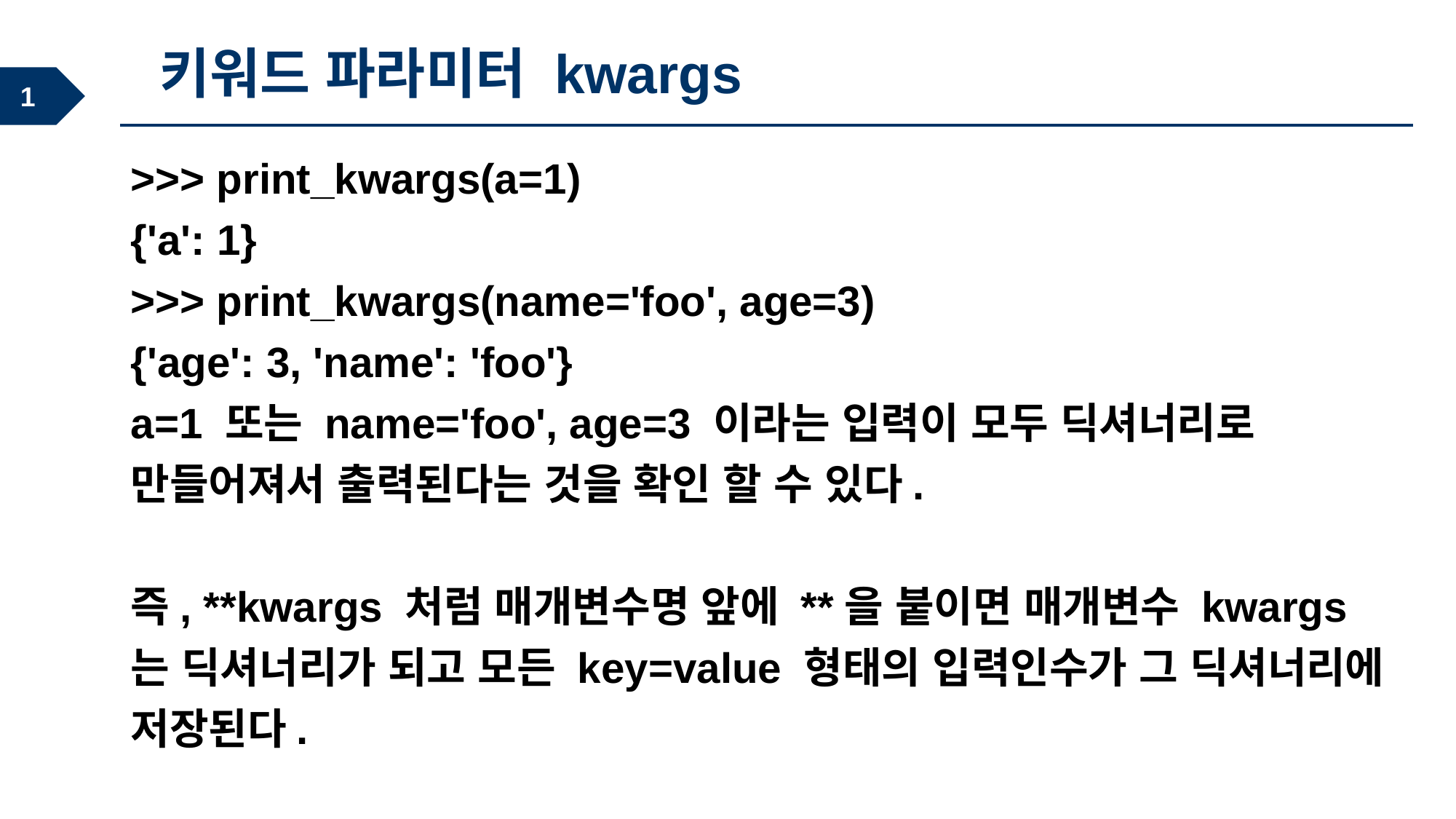

키워드 파라미터 kwargs
>>> print_kwargs(a=1)
{'a': 1}
>>> print_kwargs(name='foo', age=3)
{'age': 3, 'name': 'foo'}
a=1 또는 name='foo', age=3 이라는 입력이 모두 딕셔너리로 만들어져서 출력된다는 것을 확인 할 수 있다.

즉, **kwargs 처럼 매개변수명 앞에 **을 붙이면 매개변수 kwargs는 딕셔너리가 되고 모든 key=value 형태의 입력인수가 그 딕셔너리에 저장된다.